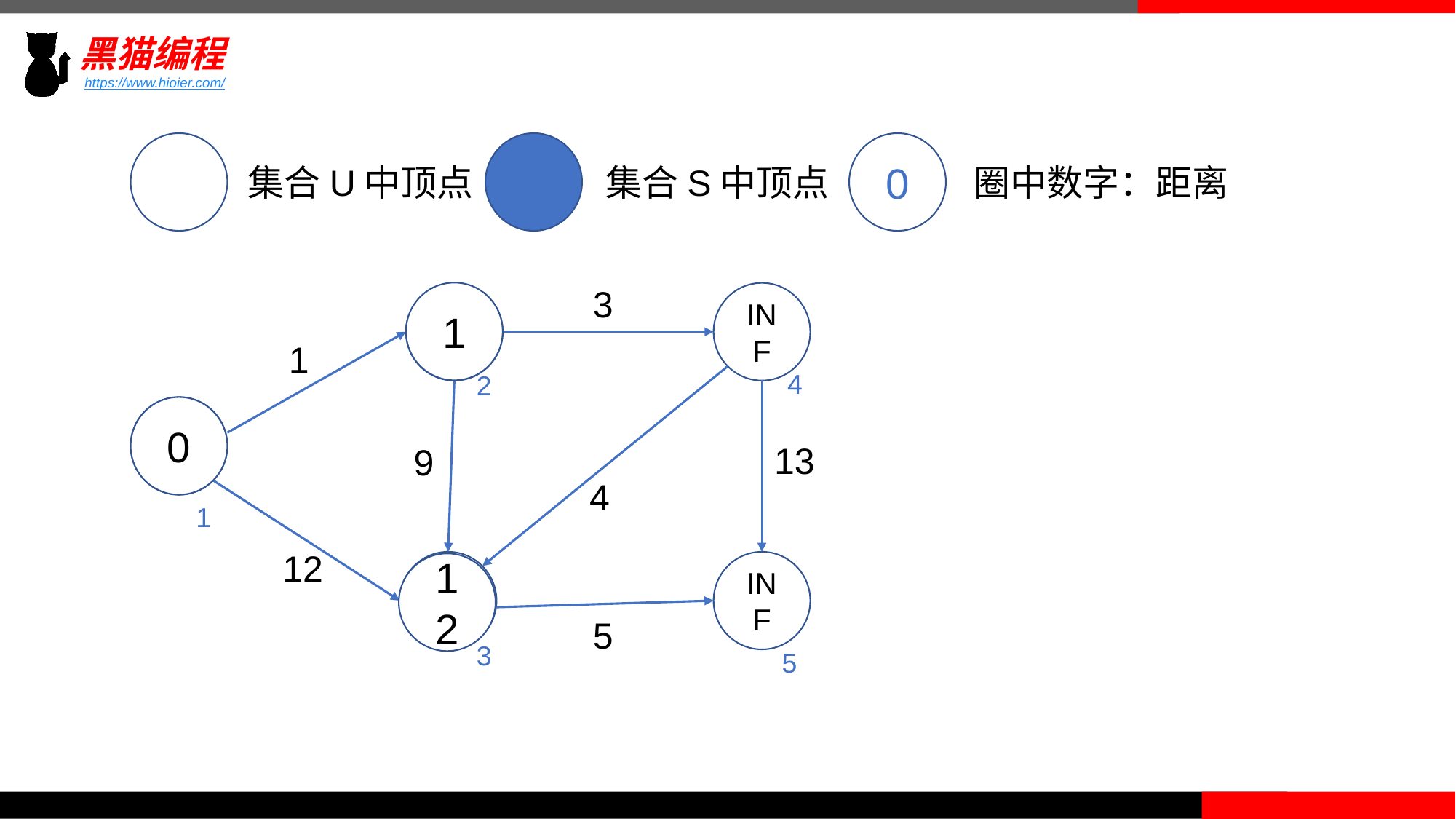

0

圈中数字：距离

集合U中顶点
集合S中顶点
3
1
INF
INF
1
4
2
0
0
13
9
4
1
12
INF
INF
12
5
3
5